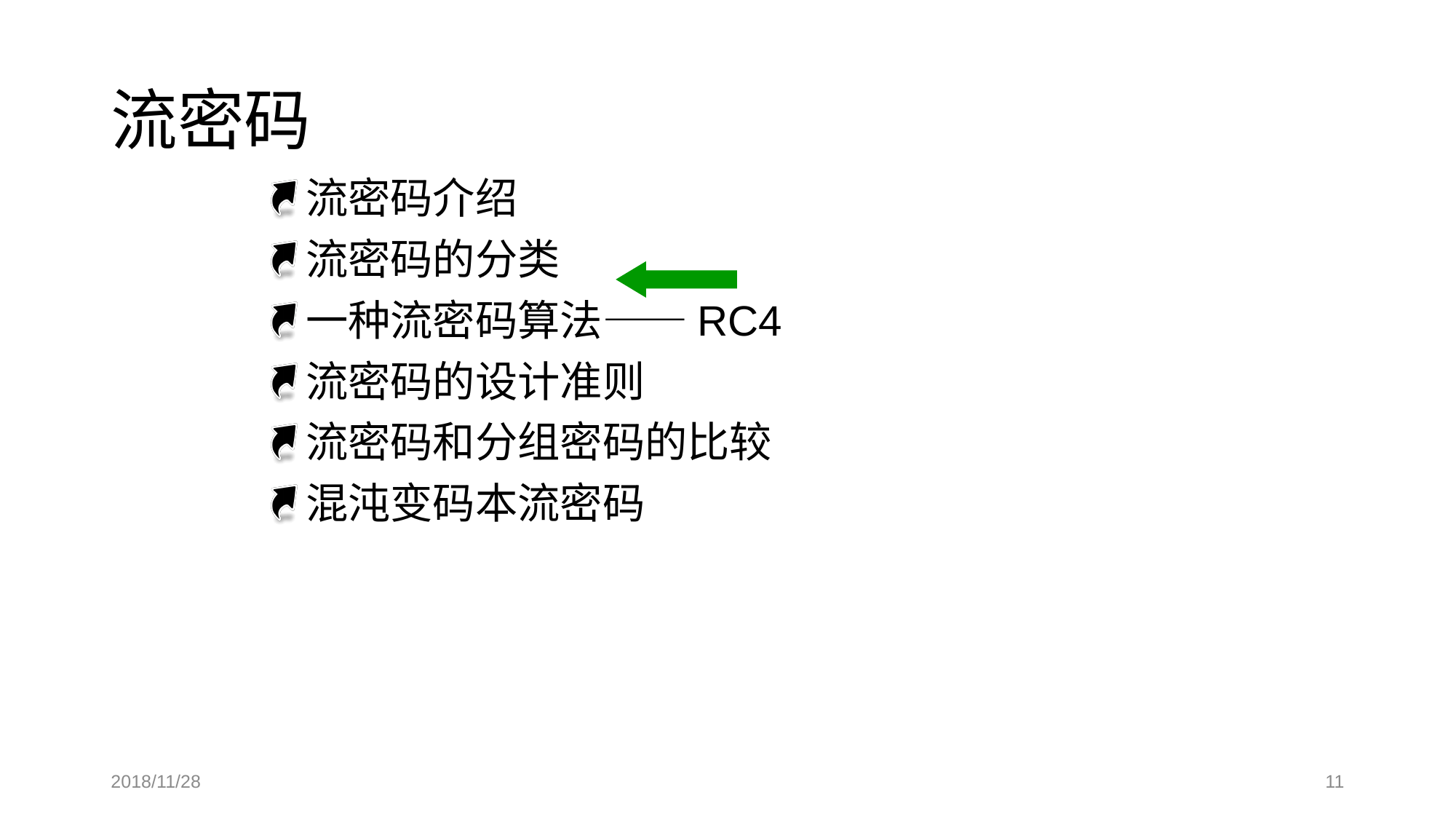

# 流密码
流密码介绍
流密码的分类
一种流密码算法——RC4
流密码的设计准则
流密码和分组密码的比较
混沌变码本流密码

2018/11/28
11